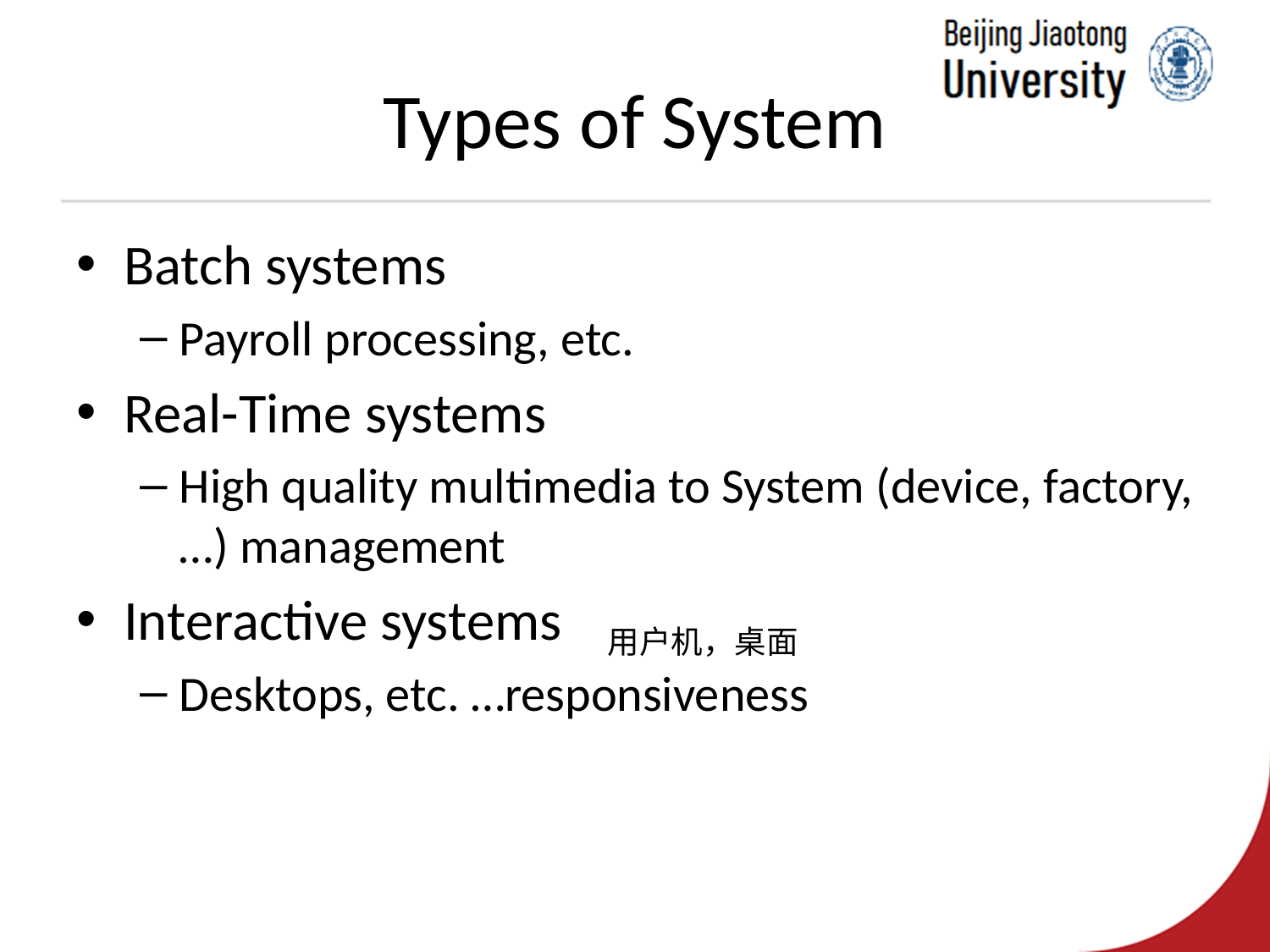

# Types of System
Batch systems
Payroll processing, etc.
Real-Time systems
High quality multimedia to System (device, factory, …) management
Interactive systems
Desktops, etc. …responsiveness
用户机，桌面